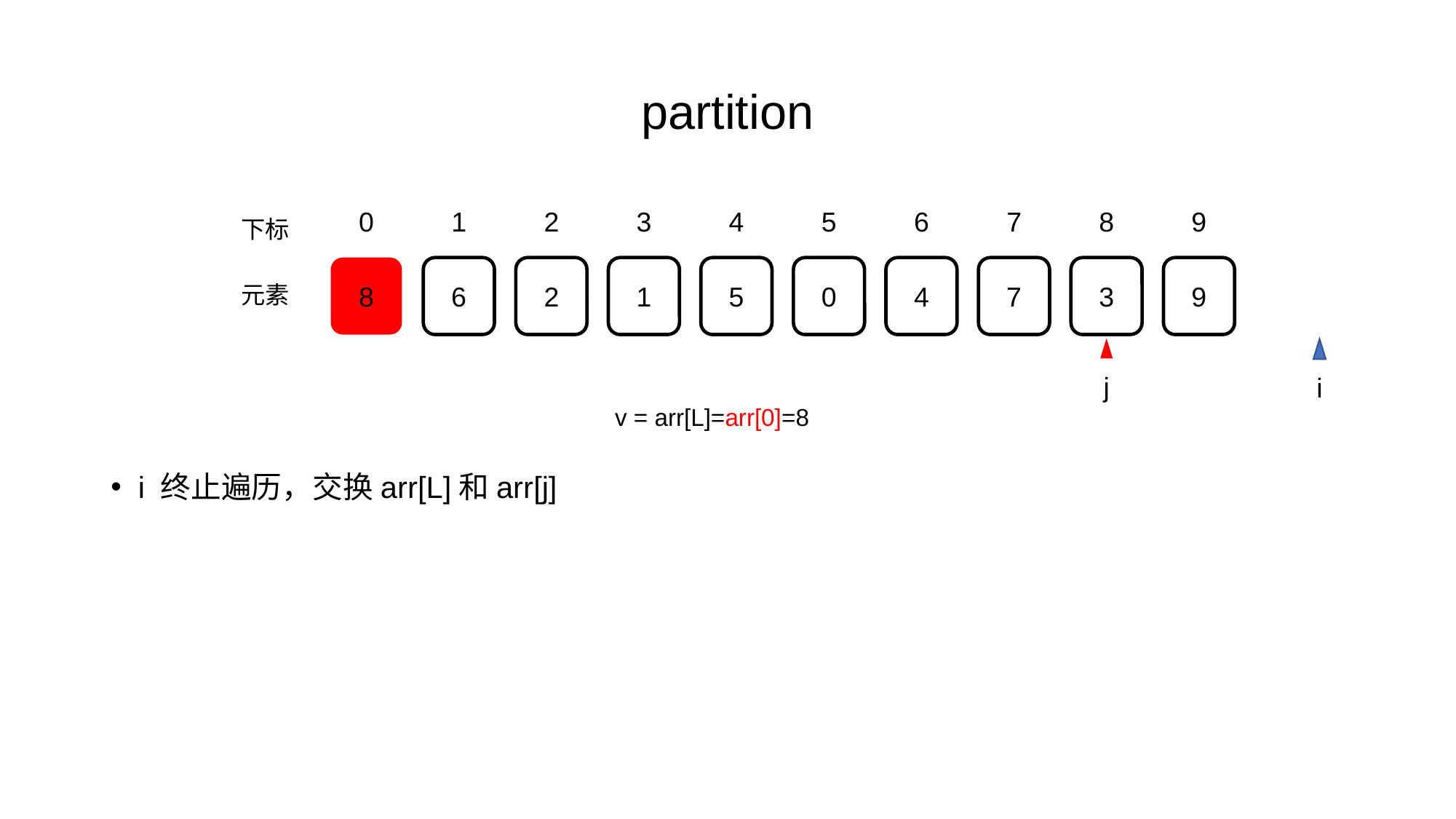

partition
0
1
2
3
4
5
6
7
8
9
下标
8
6
2
1
5
0
4
7
3
9
元素

j

i
v = arr[L]=arr[0]=8
i 终止遍历，交换arr[L]和arr[j]